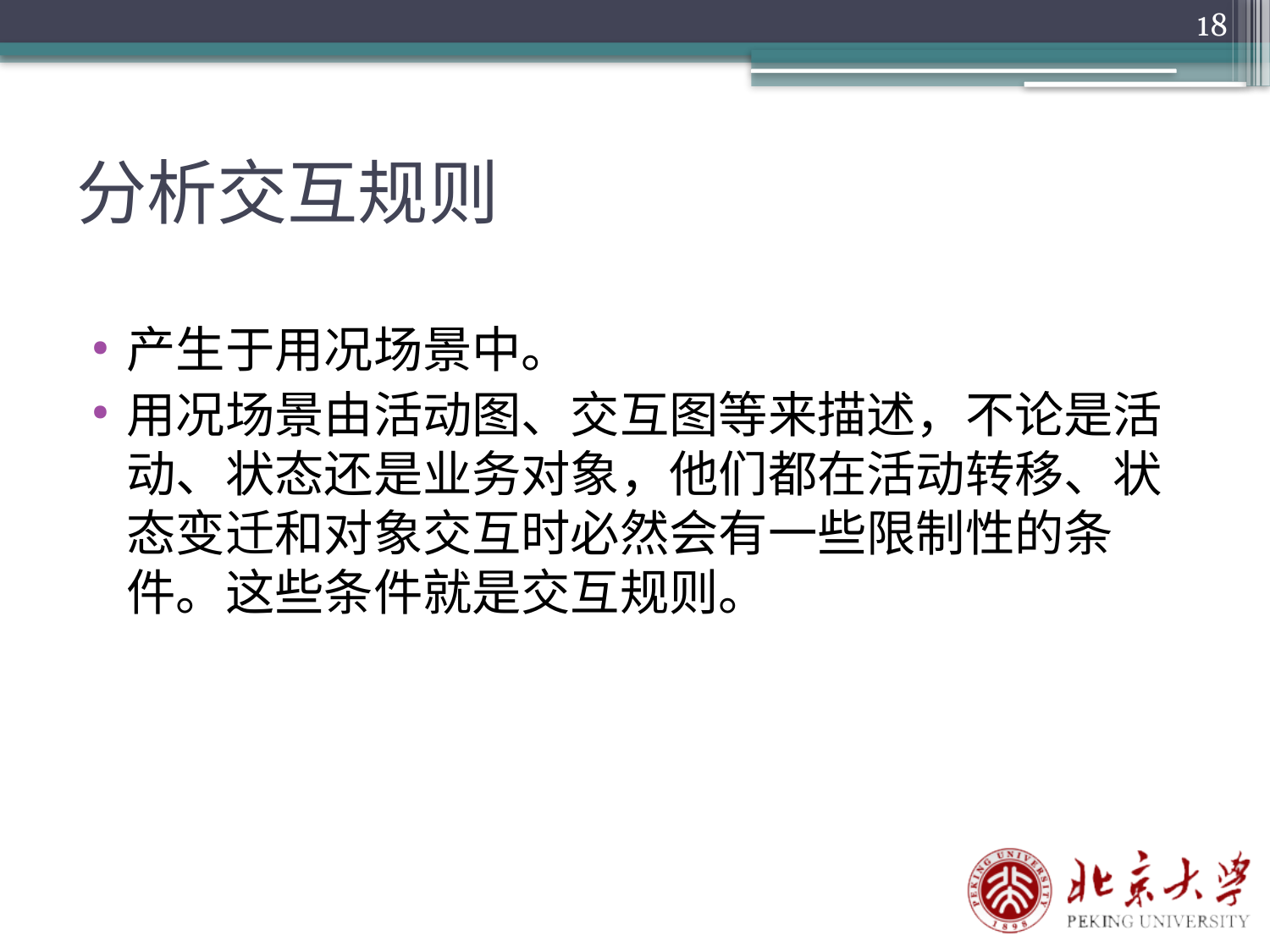

18
# 分析交互规则
产生于用况场景中。
用况场景由活动图、交互图等来描述，不论是活动、状态还是业务对象，他们都在活动转移、状态变迁和对象交互时必然会有一些限制性的条件。这些条件就是交互规则。